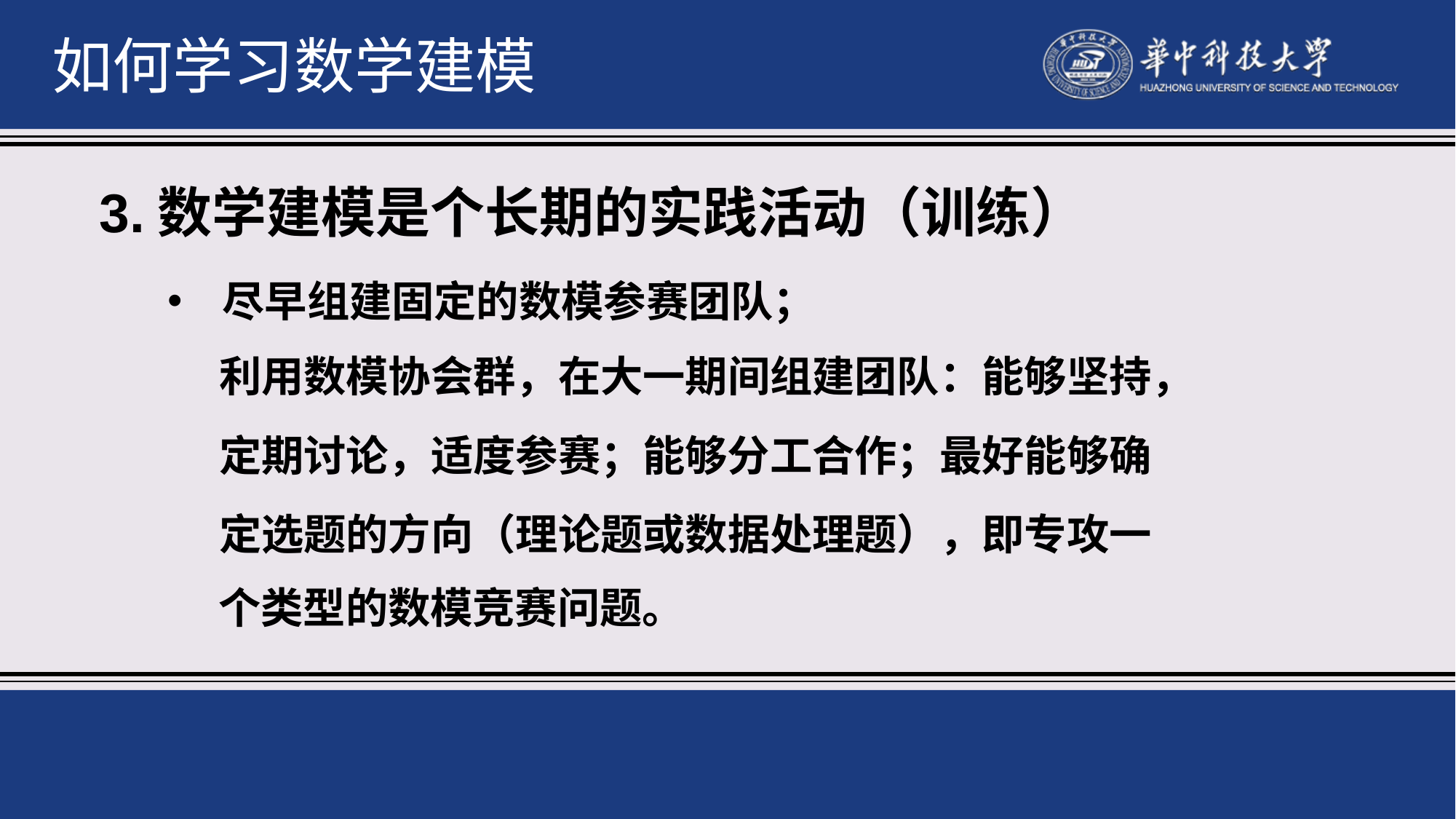

如何学习数学建模
3.数学建模是个长期的实践活动（训练）
尽早组建固定的数模参赛团队；
利用数模协会群，在大一期间组建团队：能够坚持，
定期讨论，适度参赛；能够分工合作；最好能够确
定选题的方向（理论题或数据处理题），即专攻一
个类型的数模竞赛问题。